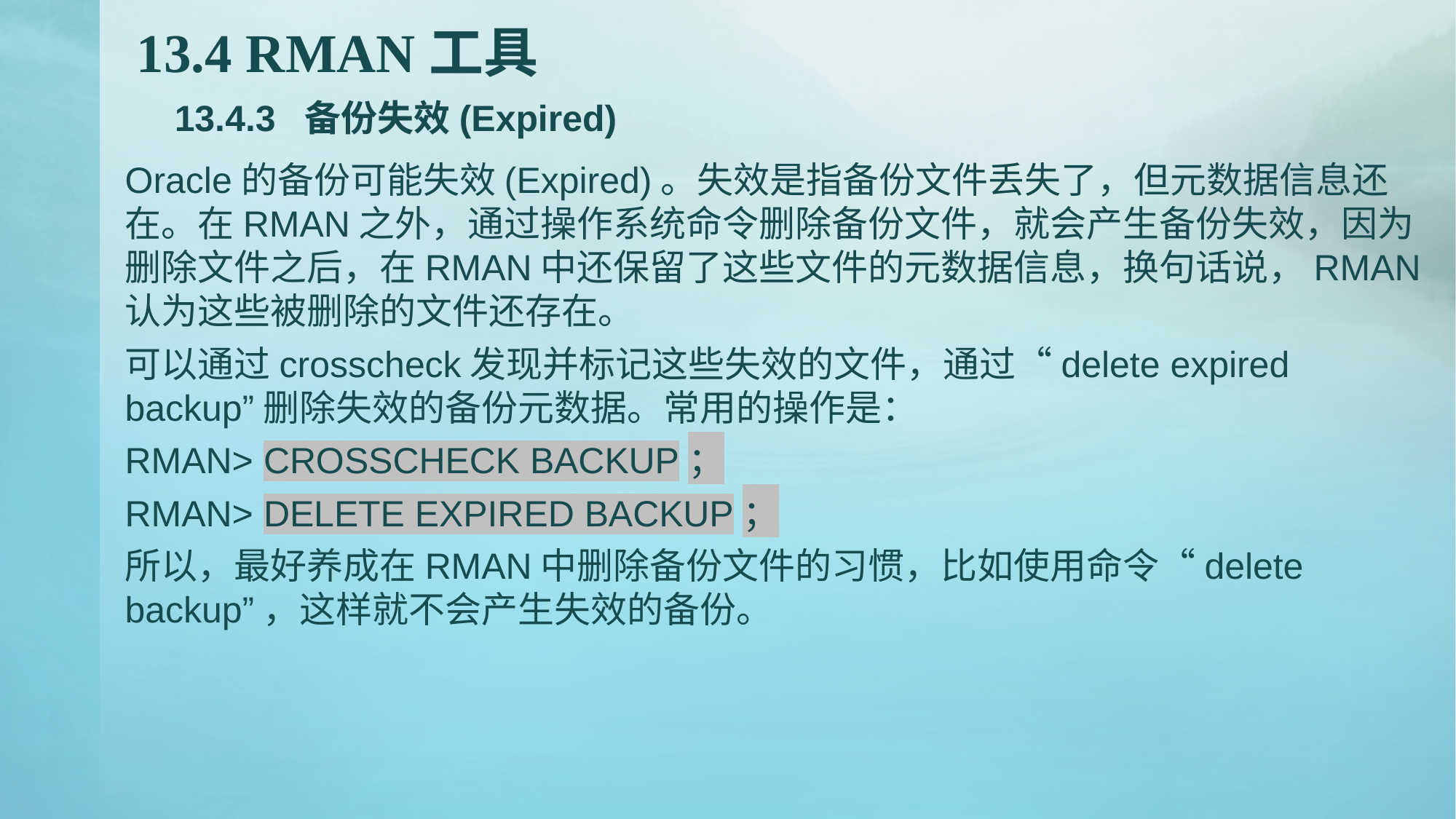

# 13.4 RMAN工具 13.4.3  备份失效(Expired)
Oracle的备份可能失效(Expired)。失效是指备份文件丢失了，但元数据信息还在。在RMAN之外，通过操作系统命令删除备份文件，就会产生备份失效，因为删除文件之后，在RMAN中还保留了这些文件的元数据信息，换句话说，RMAN认为这些被删除的文件还存在。
可以通过crosscheck发现并标记这些失效的文件，通过“delete expired backup”删除失效的备份元数据。常用的操作是：
RMAN> CROSSCHECK BACKUP；
RMAN> DELETE EXPIRED BACKUP；
所以，最好养成在RMAN中删除备份文件的习惯，比如使用命令“delete backup”，这样就不会产生失效的备份。